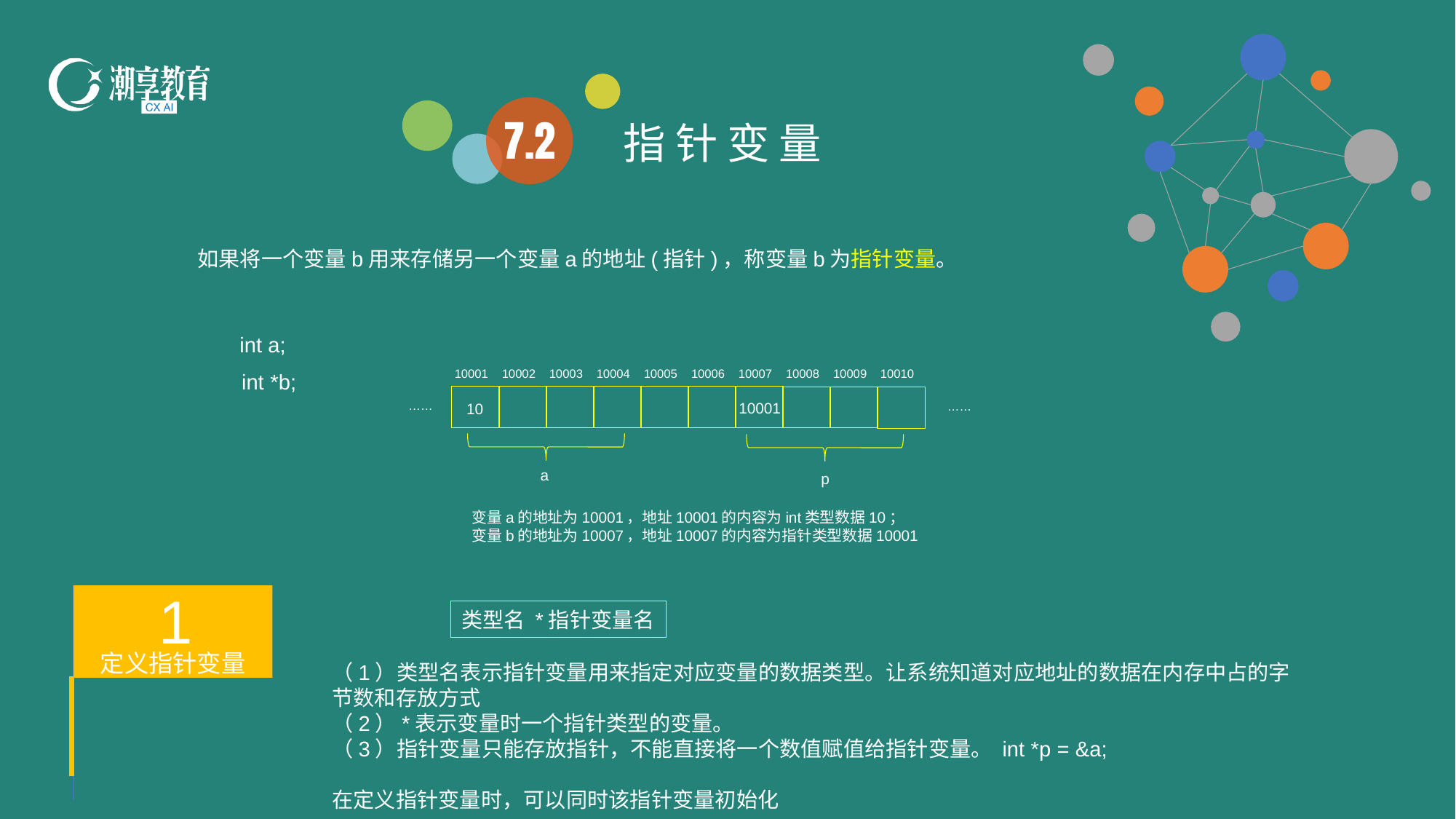

7.2

指 针 变 量
如果将一个变量b用来存储另一个变量a的地址(指针)，称变量b为指针变量。
int a;
10001
10002
10003
10004
10005
10006
10007
10008
10009
10010
int *b;

……
10001
10
……
a
p
变量a的地址为10001，地址10001的内容为int类型数据10；
变量b的地址为10007，地址10007的内容为指针类型数据10001
1

定义指针变量

类型名 *指针变量名
（1）类型名表示指针变量用来指定对应变量的数据类型。让系统知道对应地址的数据在内存中占的字节数和存放方式
（2）*表示变量时一个指针类型的变量。
（3）指针变量只能存放指针，不能直接将一个数值赋值给指针变量。 int *p = &a;

在定义指针变量时，可以同时该指针变量初始化
。